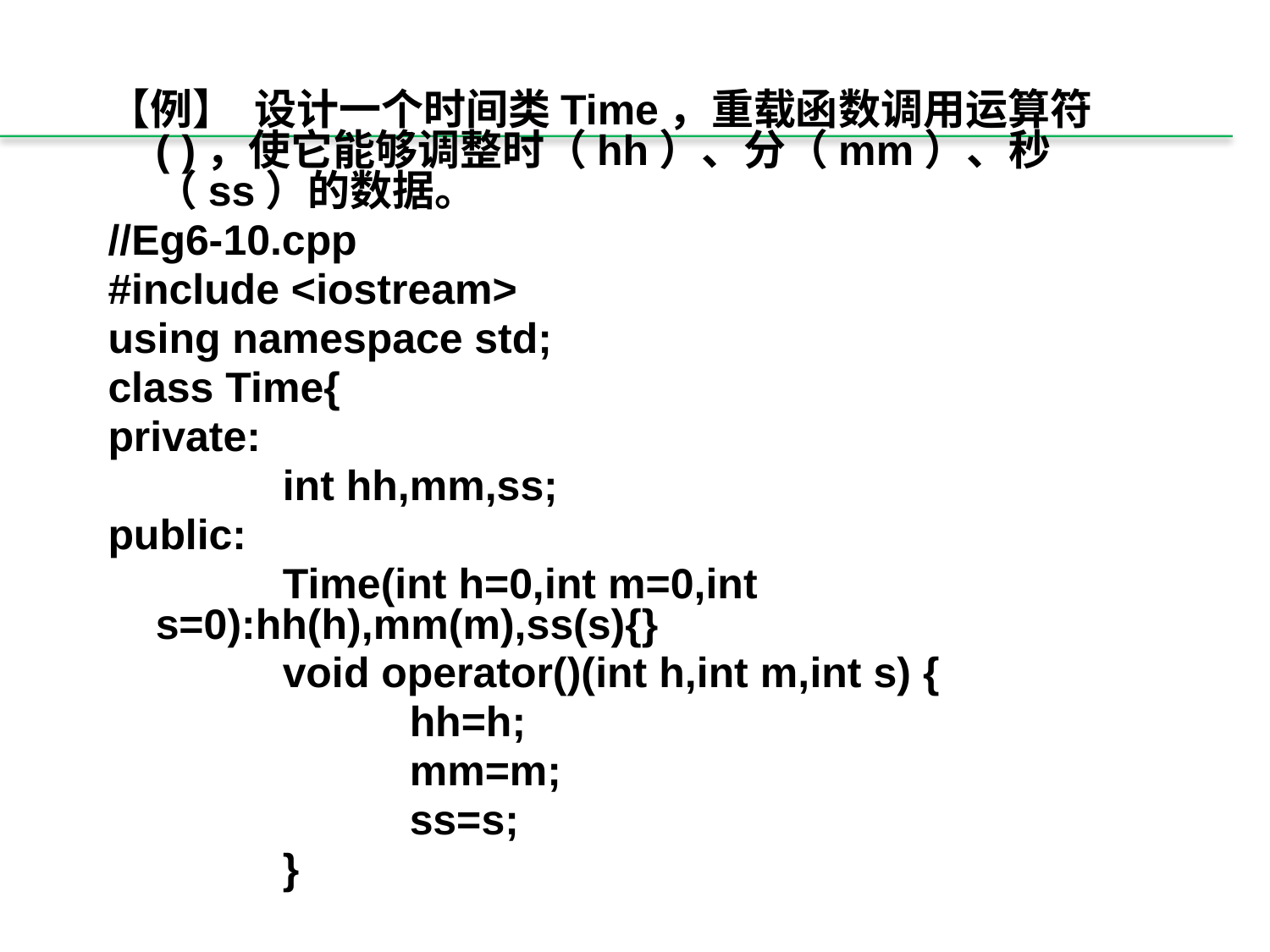

【例】  设计一个时间类Time，重载函数调用运算符( )，使它能够调整时（hh）、分（mm）、秒（ss）的数据。
//Eg6-10.cpp
#include <iostream>
using namespace std;
class Time{
private:
		int hh,mm,ss;
public:
		Time(int h=0,int m=0,int s=0):hh(h),mm(m),ss(s){}
		void operator()(int h,int m,int s) {
			hh=h;
			mm=m;
			ss=s;
		}